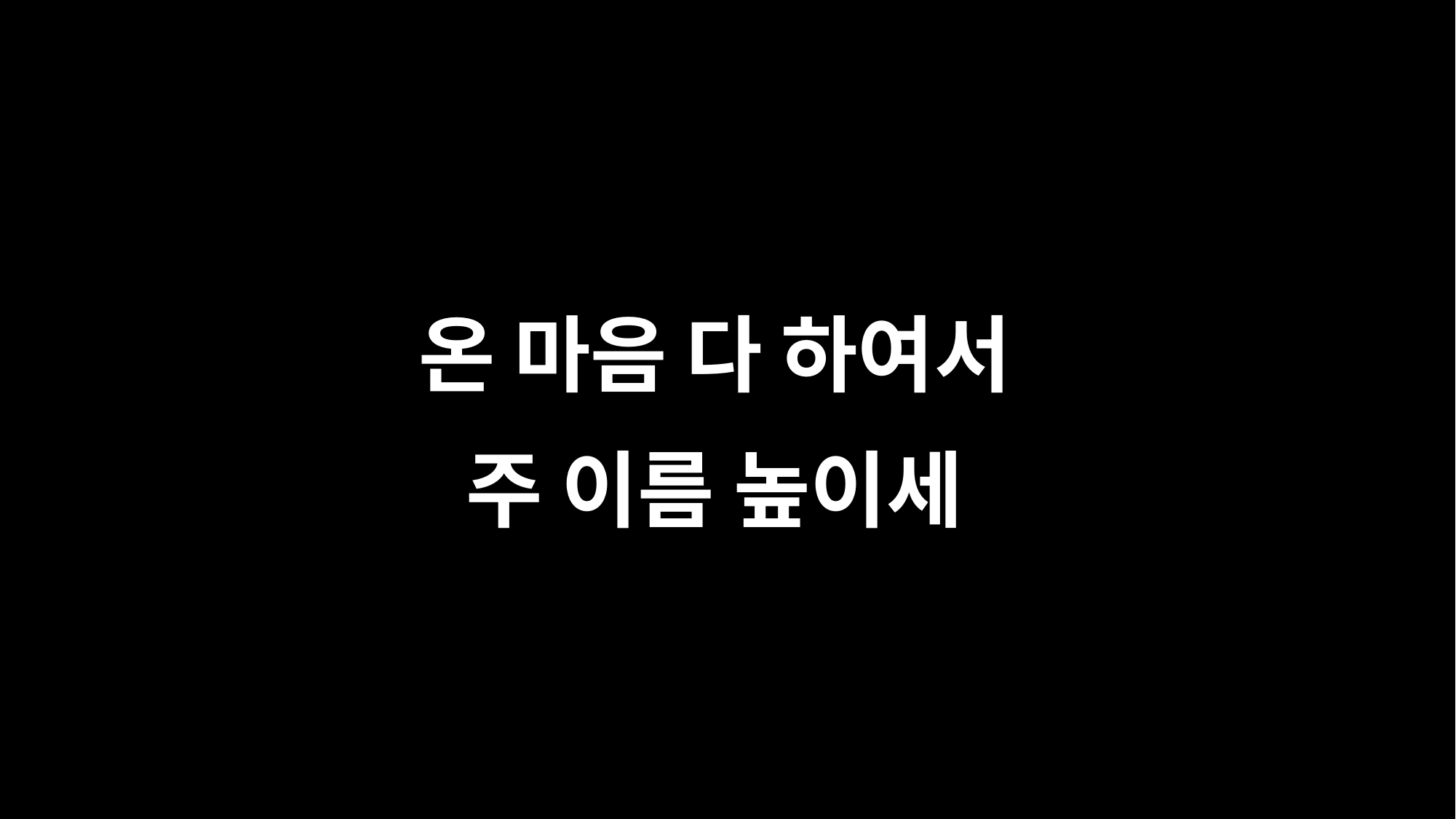

온 마음 다 하여서
주 이름 높이세